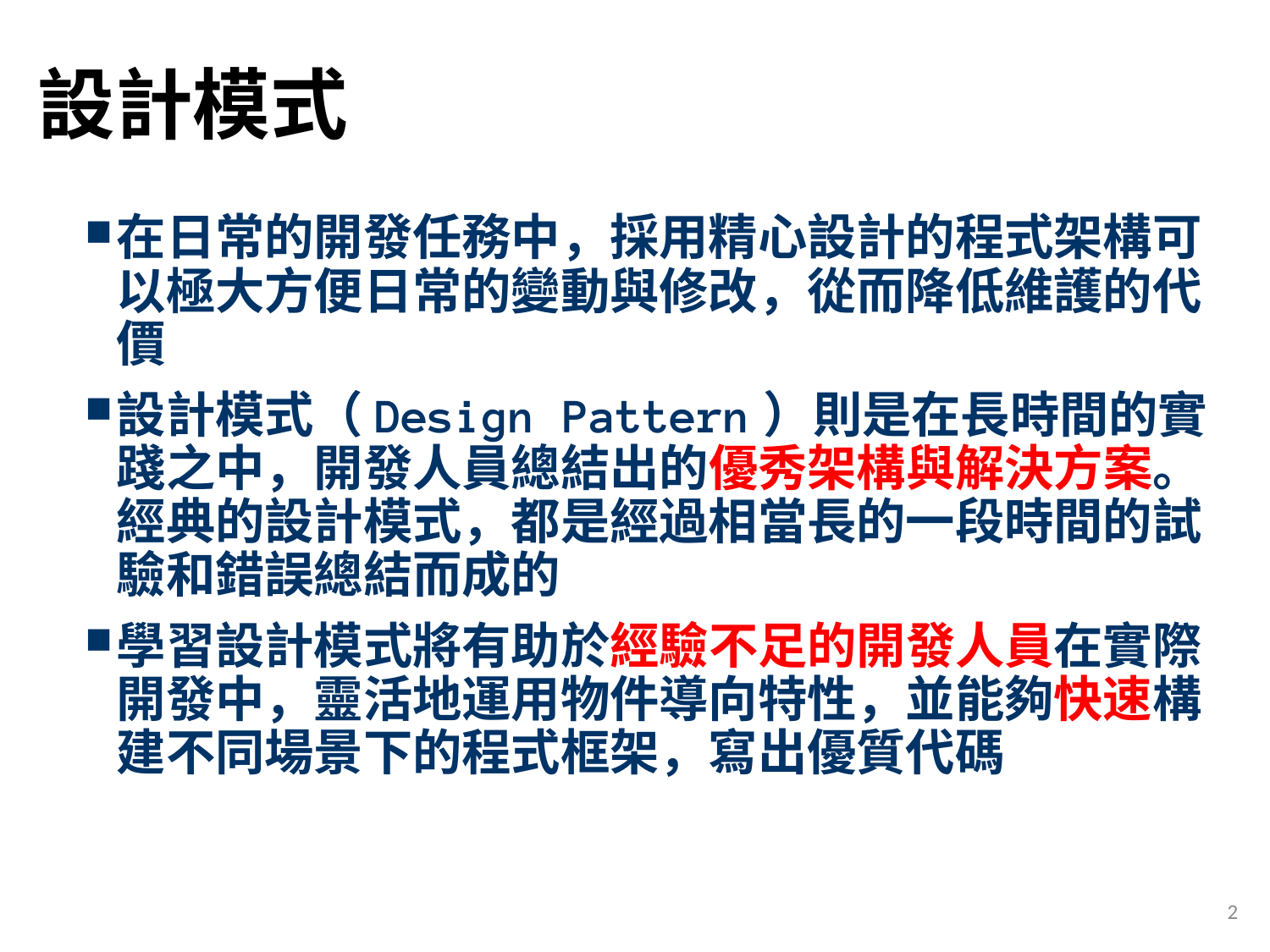

# 設計模式
在日常的開發任務中，採用精心設計的程式架構可以極大方便日常的變動與修改，從而降低維護的代價
設計模式（Design Pattern）則是在長時間的實踐之中，開發人員總結出的優秀架構與解決方案。經典的設計模式，都是經過相當長的一段時間的試驗和錯誤總結而成的
學習設計模式將有助於經驗不足的開發人員在實際開發中，靈活地運用物件導向特性，並能夠快速構建不同場景下的程式框架，寫出優質代碼

2